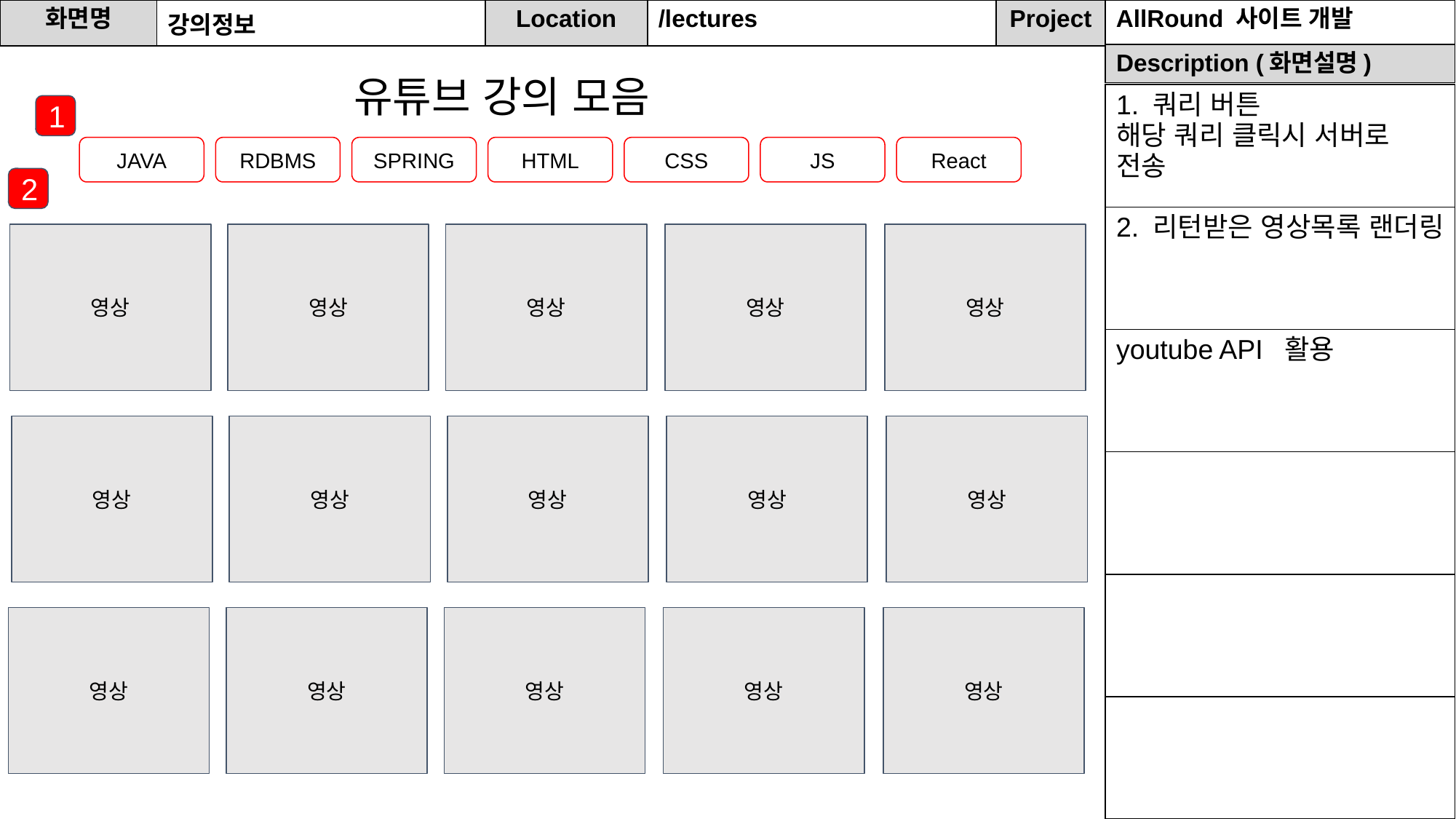

| 화면명 | 강의정보 | Location | /lectures | Project | AllRound 사이트 개발 |
| --- | --- | --- | --- | --- | --- |
| Description (화면설명) |
| --- |
유튜브 강의 모음
| 1. 쿼리 버튼 해당 쿼리 클릭시 서버로 전송 |
| --- |
| 2. 리턴받은 영상목록 랜더링 |
| youtube API 활용 |
|  |
|  |
|  |
1
JAVA
RDBMS
SPRING
HTML
CSS
JS
React
2
영상
영상
영상
영상
영상
영상
영상
영상
영상
영상
영상
영상
영상
영상
영상